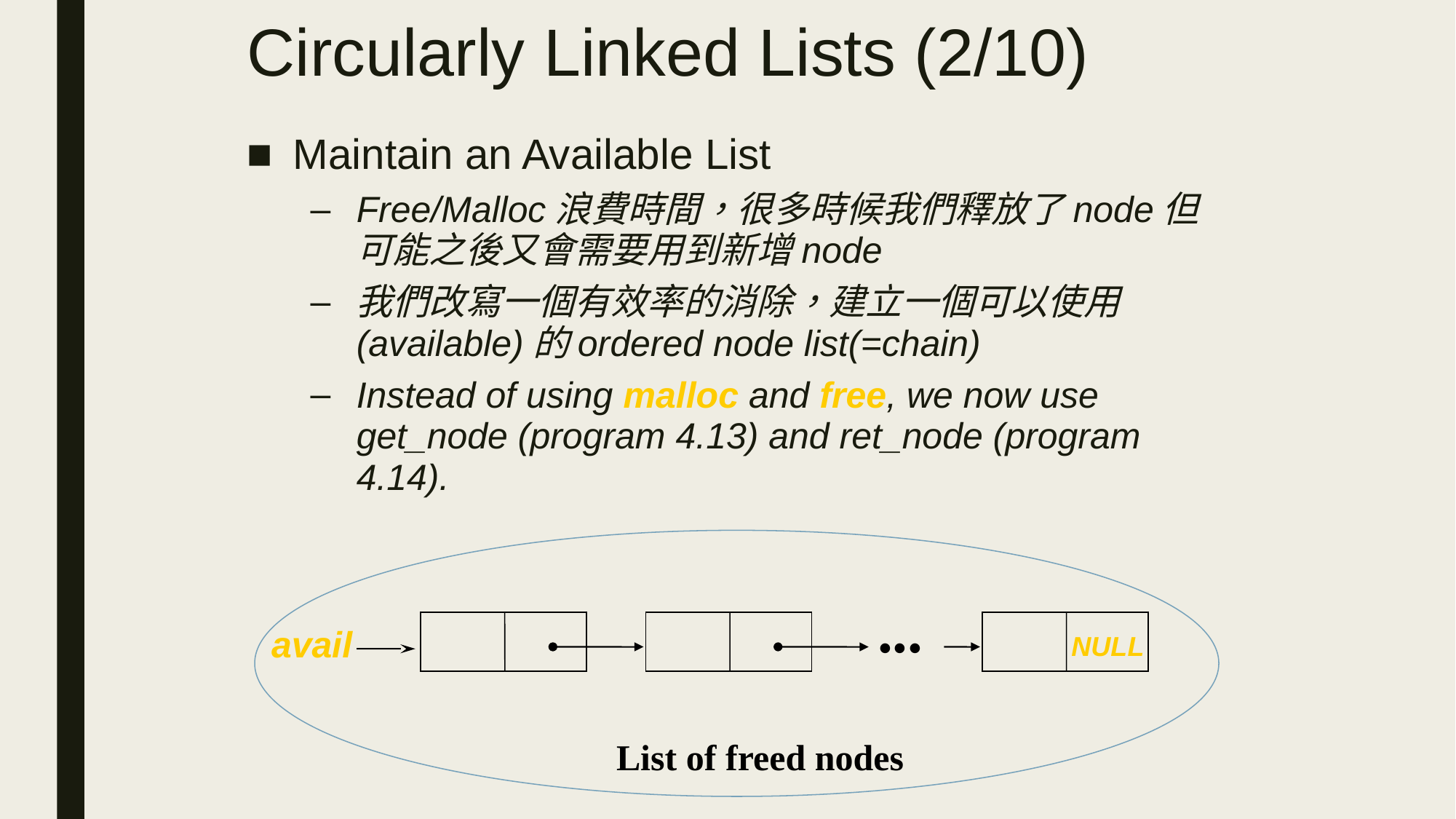

# Circularly Linked Lists (2/10)
Maintain an Available List
Free/Malloc浪費時間，很多時候我們釋放了node但可能之後又會需要用到新增node
我們改寫一個有效率的消除，建立一個可以使用(available)的ordered node list(=chain)
Instead of using malloc and free, we now use get_node (program 4.13) and ret_node (program 4.14).

...

avail
NULL

List of freed nodes